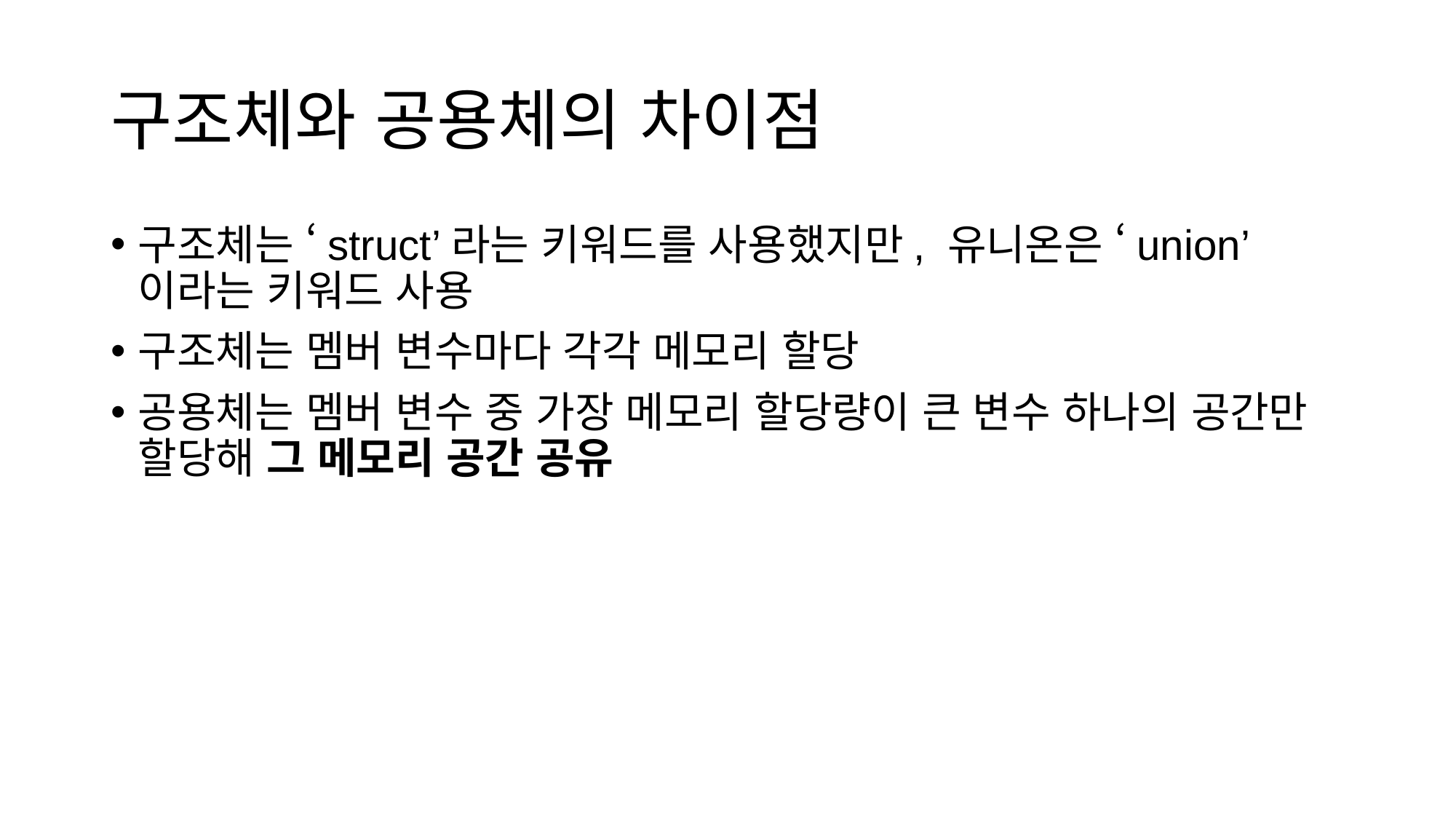

# 구조체와 공용체의 차이점
구조체는 ‘struct’라는 키워드를 사용했지만, 유니온은 ‘union’이라는 키워드 사용
구조체는 멤버 변수마다 각각 메모리 할당
공용체는 멤버 변수 중 가장 메모리 할당량이 큰 변수 하나의 공간만 할당해 그 메모리 공간 공유